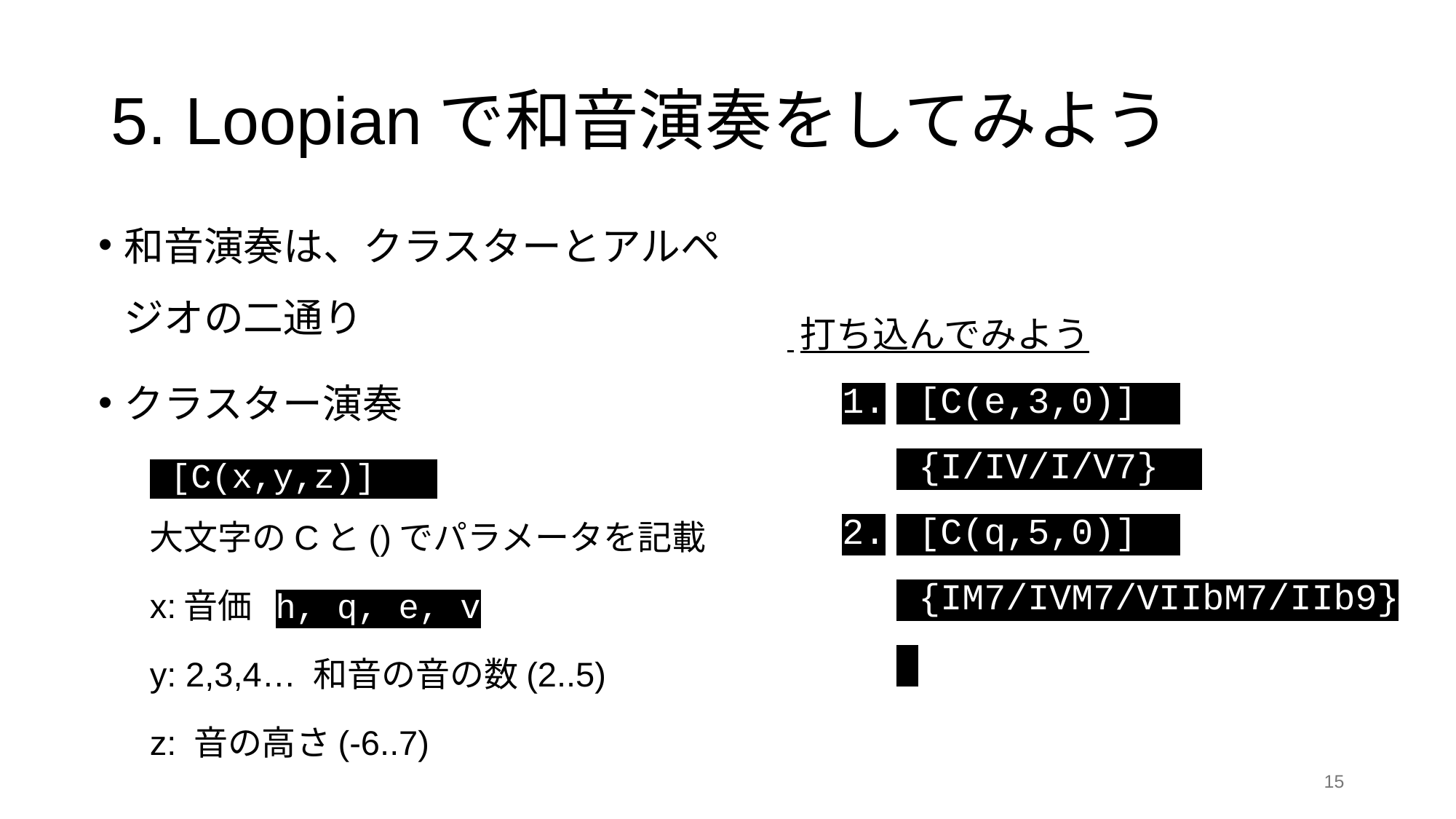

# 5. Loopianで和音演奏をしてみよう
和音演奏は、クラスターとアルペジオの二通り
クラスター演奏
 [C(x,y,z)]
大文字のCと()でパラメータを記載
x:音価  h, q, e, v
y: 2,3,4… 和音の音の数(2..5)
z: 音の高さ(-6..7)

 打ち込んでみよう
 [C(e,3,0)]
 {I/IV/I/V7}
 [C(q,5,0)]
 {IM7/IVM7/VIIbM7/IIb9}
15